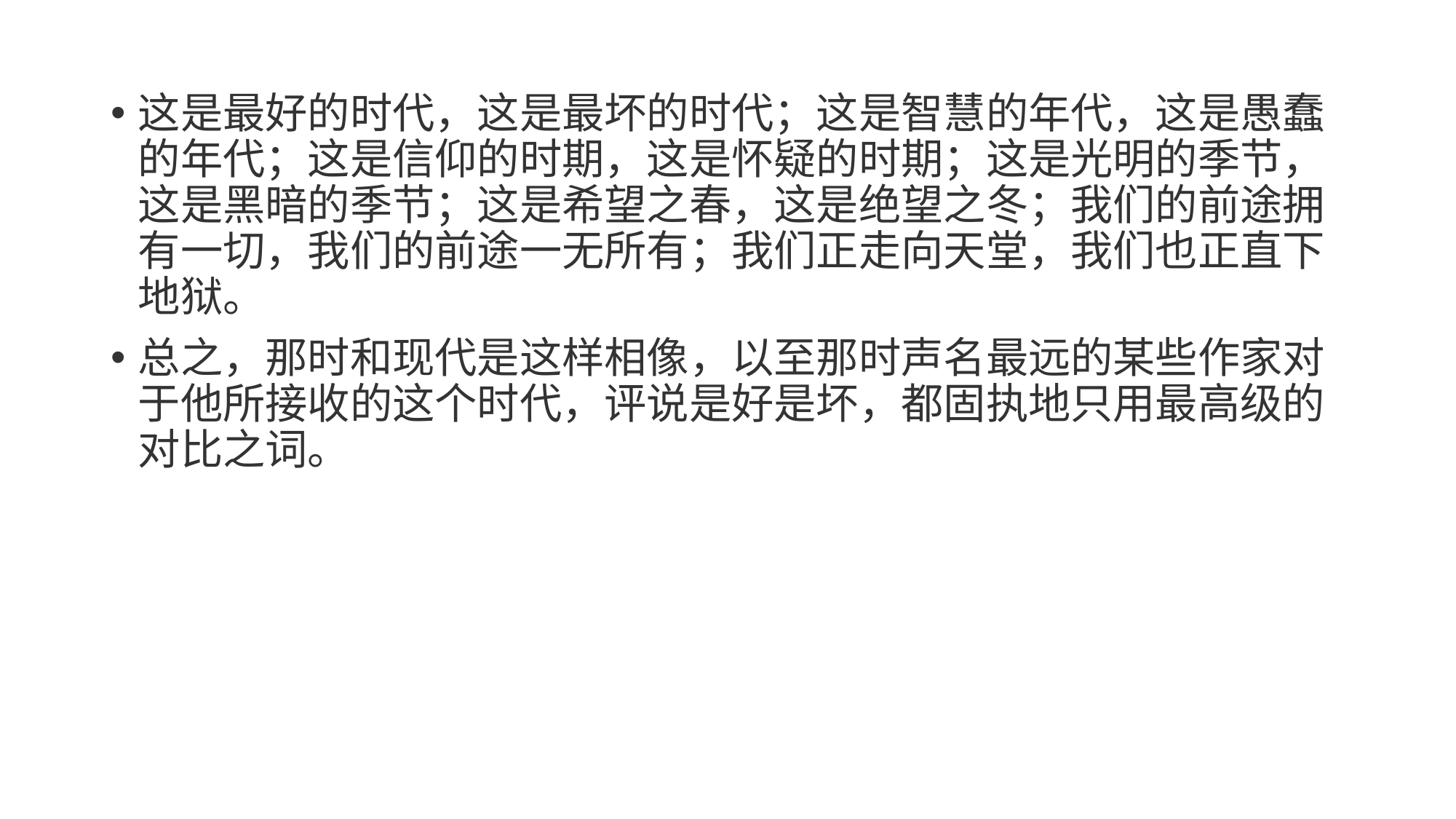

这是最好的时代，这是最坏的时代；这是智慧的年代，这是愚蠢的年代；这是信仰的时期，这是怀疑的时期；这是光明的季节，这是黑暗的季节；这是希望之春，这是绝望之冬；我们的前途拥有一切，我们的前途一无所有；我们正走向天堂，我们也正直下地狱。
总之，那时和现代是这样相像，以至那时声名最远的某些作家对于他所接收的这个时代，评说是好是坏，都固执地只用最高级的对比之词。